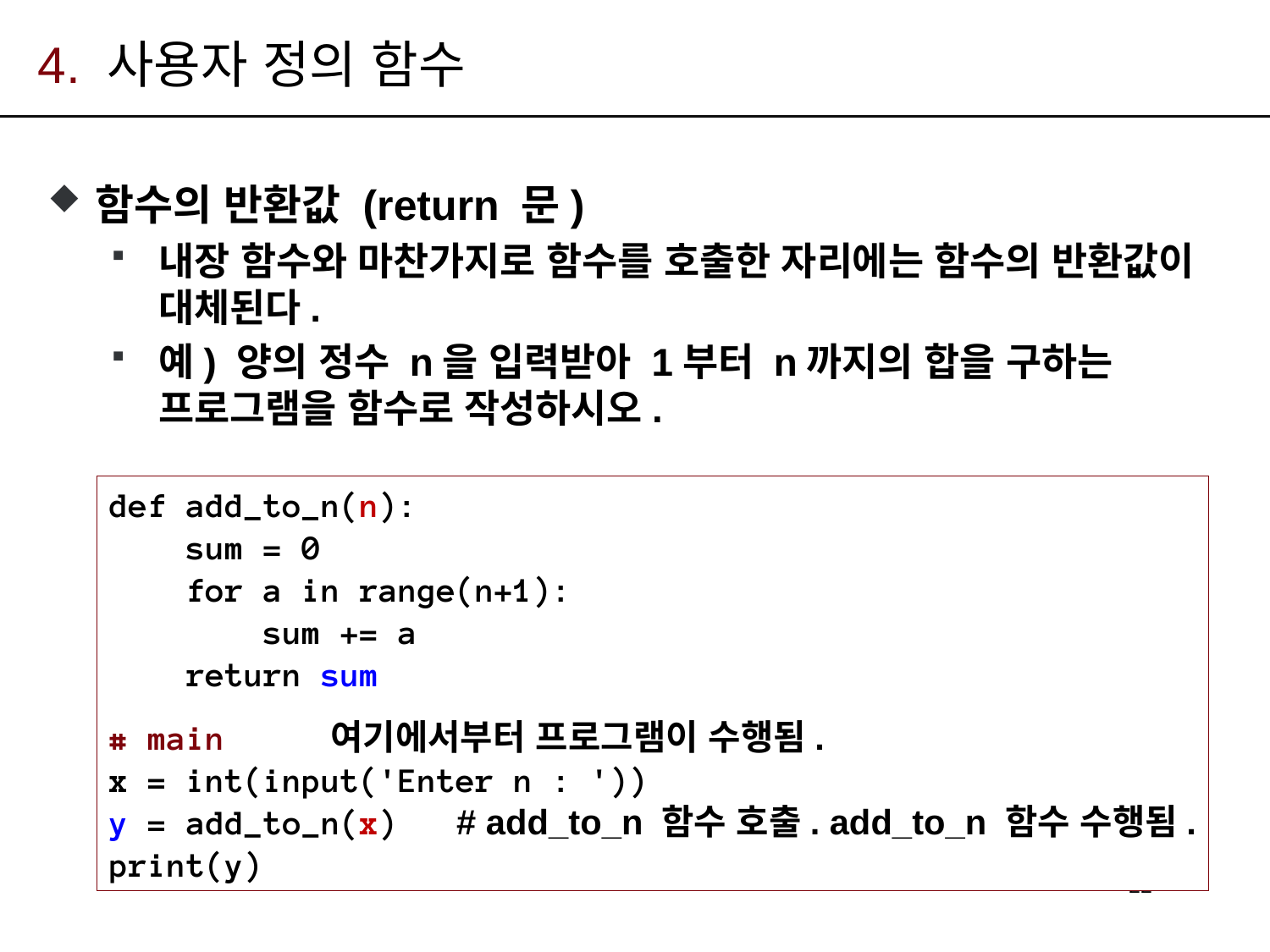

# 4. 사용자 정의 함수
함수의 반환값 (return 문)
내장 함수와 마찬가지로 함수를 호출한 자리에는 함수의 반환값이 대체된다.
예) 양의 정수 n을 입력받아 1부터 n까지의 합을 구하는 프로그램을 함수로 작성하시오.
def add_to_n(n):
    sum = 0
    for a in range(n+1):
        sum += a
    return sum

# main     여기에서부터 프로그램이 수행됨.
x = int(input('Enter n : '))
y = add_to_n(x)   # add_to_n 함수 호출. add_to_n 함수 수행됨.
print(y)
22